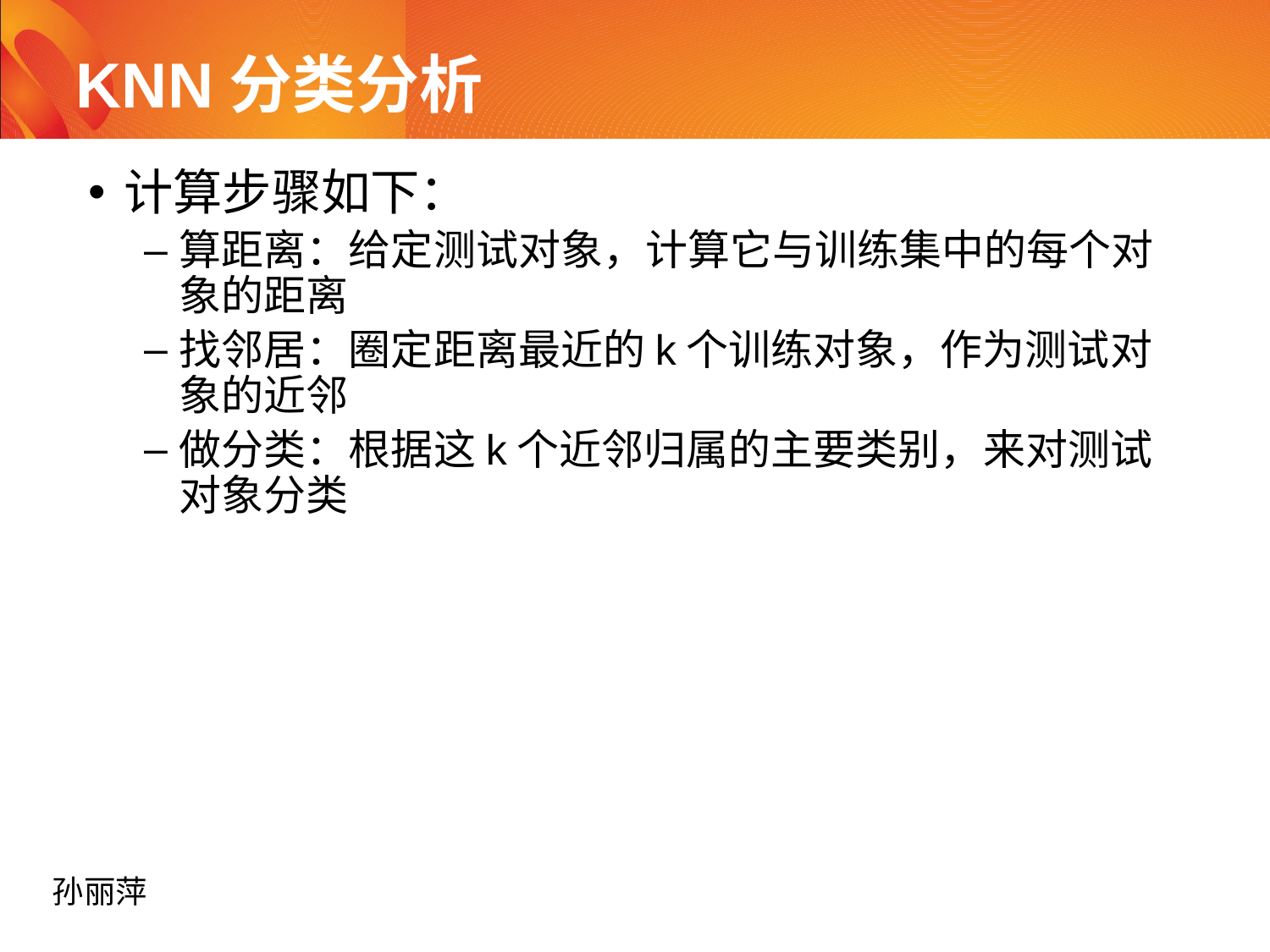

# KNN分类分析
计算步骤如下：
算距离：给定测试对象，计算它与训练集中的每个对象的距离
找邻居：圈定距离最近的k个训练对象，作为测试对象的近邻
做分类：根据这k个近邻归属的主要类别，来对测试对象分类
14